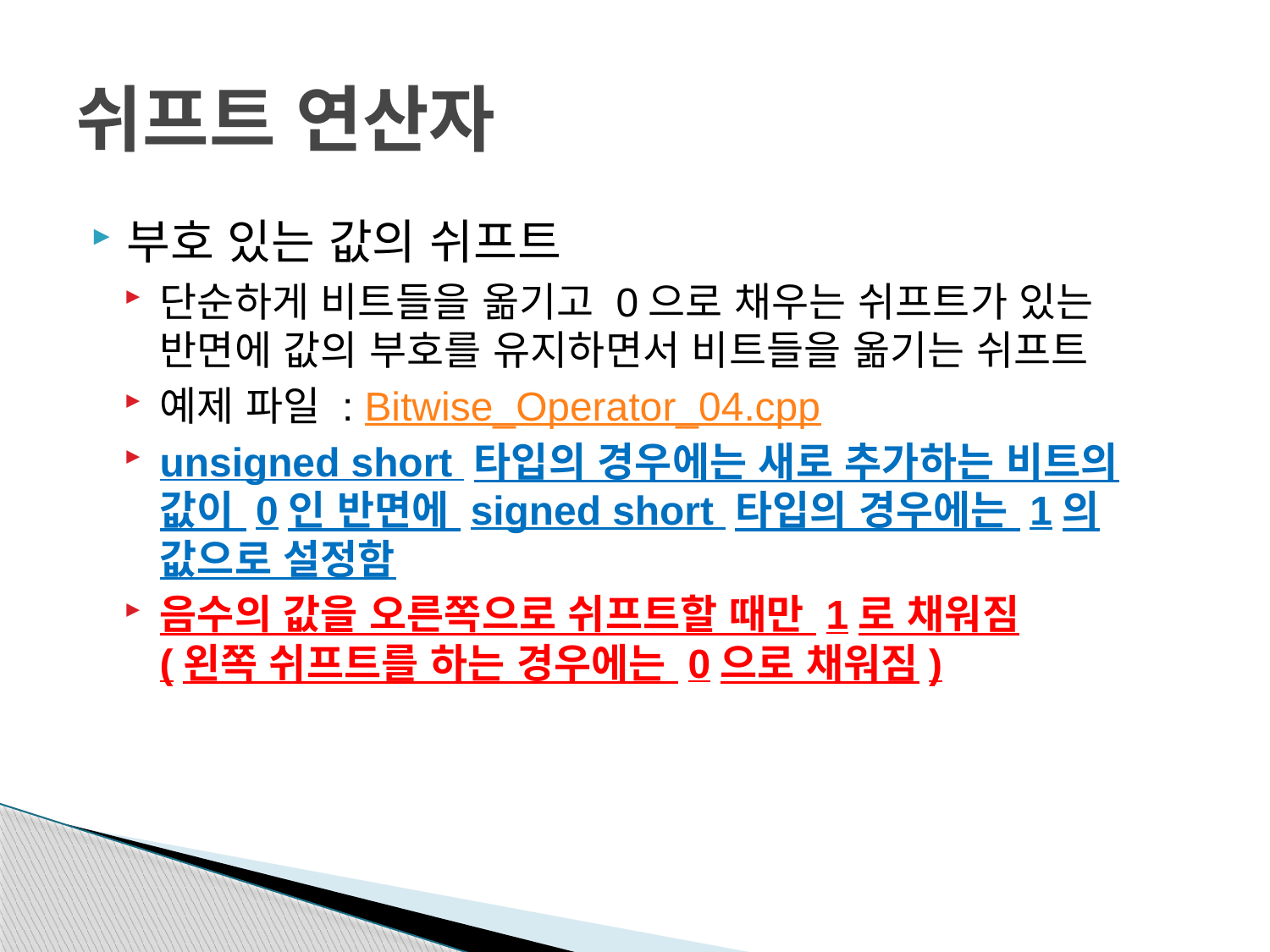

# 쉬프트 연산자
부호 있는 값의 쉬프트
단순하게 비트들을 옮기고 0으로 채우는 쉬프트가 있는
반면에 값의 부호를 유지하면서 비트들을 옮기는 쉬프트
예제 파일 : Bitwise_Operator_04.cpp
unsigned short 타입의 경우에는 새로 추가하는 비트의
값이 0인 반면에 signed short 타입의 경우에는 1의
값으로 설정함
음수의 값을 오른쪽으로 쉬프트할 때만 1로 채워짐
(왼쪽 쉬프트를 하는 경우에는 0으로 채워짐)